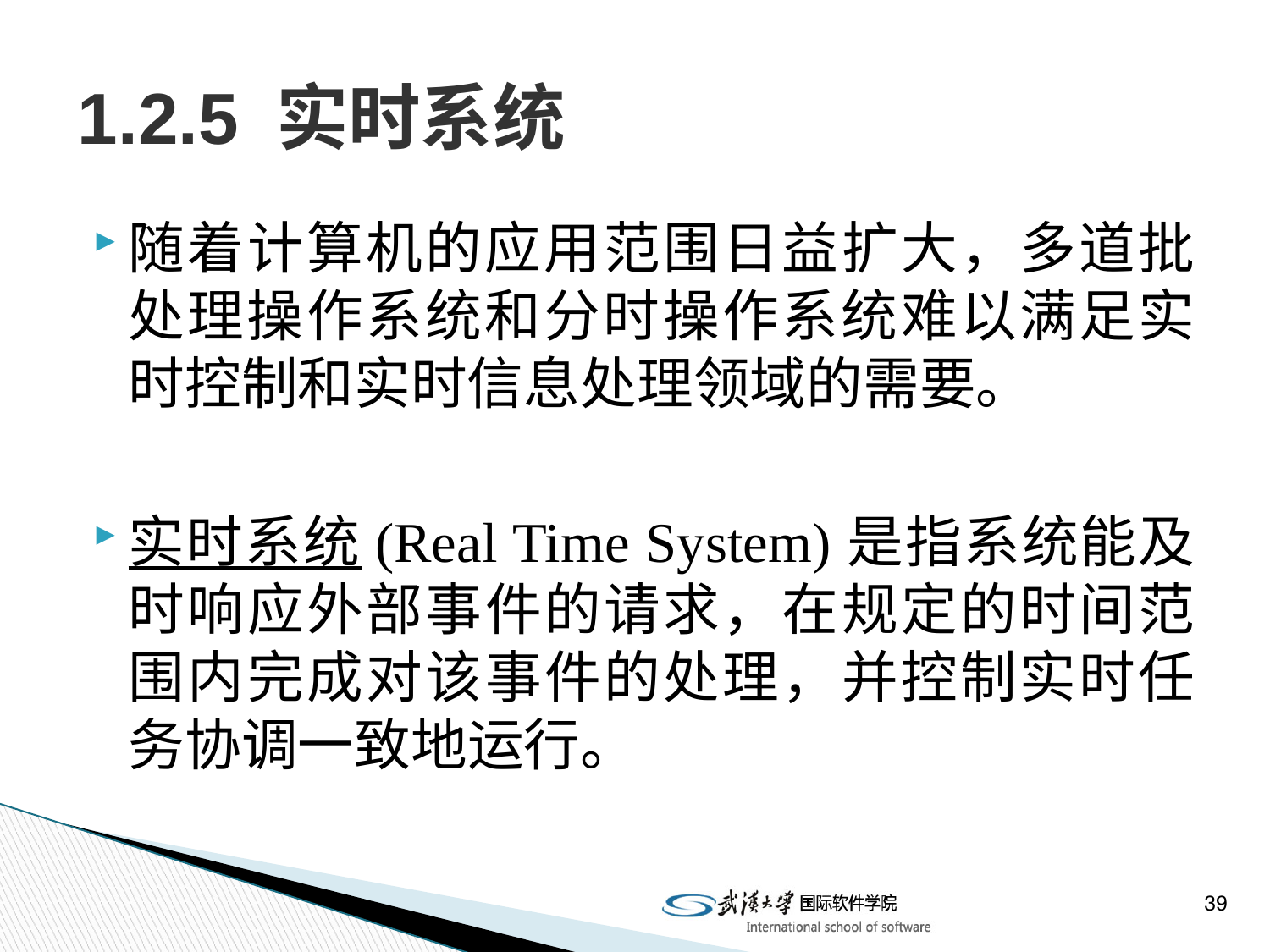

# 1.2.5 实时系统
随着计算机的应用范围日益扩大，多道批处理操作系统和分时操作系统难以满足实时控制和实时信息处理领域的需要。

实时系统(Real Time System)是指系统能及时响应外部事件的请求，在规定的时间范围内完成对该事件的处理，并控制实时任务协调一致地运行。